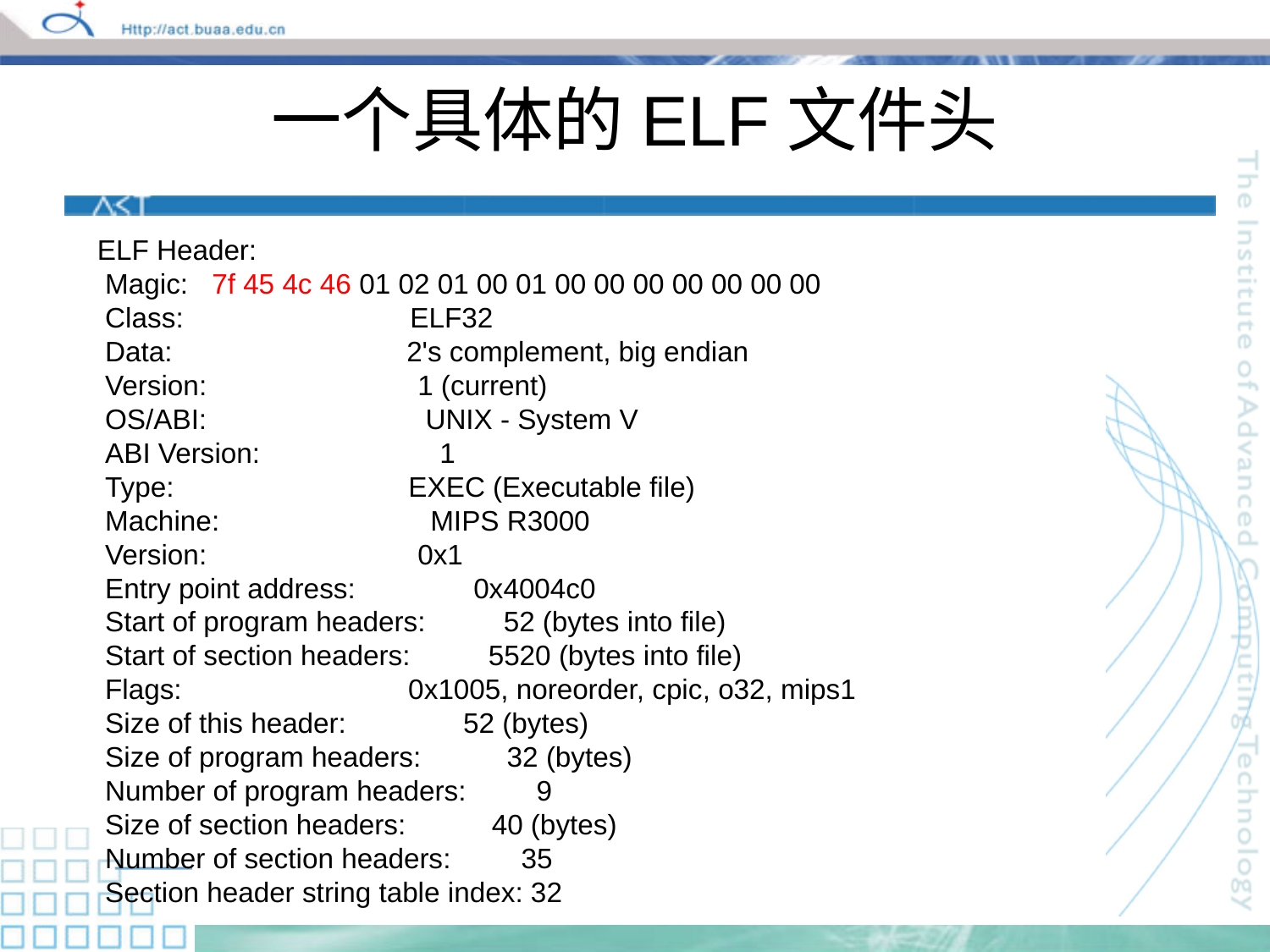

# 一个具体的ELF文件头
ELF Header:
 Magic:   7f 45 4c 46 01 02 01 00 01 00 00 00 00 00 00 00  
 Class:                             ELF32
 Data:                              2's complement, big endian
 Version:                           1 (current)
 OS/ABI:                            UNIX - System V
 ABI Version:                       1
 Type:                              EXEC (Executable file)
 Machine:                           MIPS R3000
 Version:                           0x1
 Entry point address:               0x4004c0
 Start of program headers:          52 (bytes into file)
 Start of section headers:          5520 (bytes into file)
 Flags:                             0x1005, noreorder, cpic, o32, mips1
 Size of this header:               52 (bytes)
 Size of program headers:           32 (bytes)
 Number of program headers:         9
 Size of section headers:           40 (bytes)
 Number of section headers:         35
 Section header string table index: 32